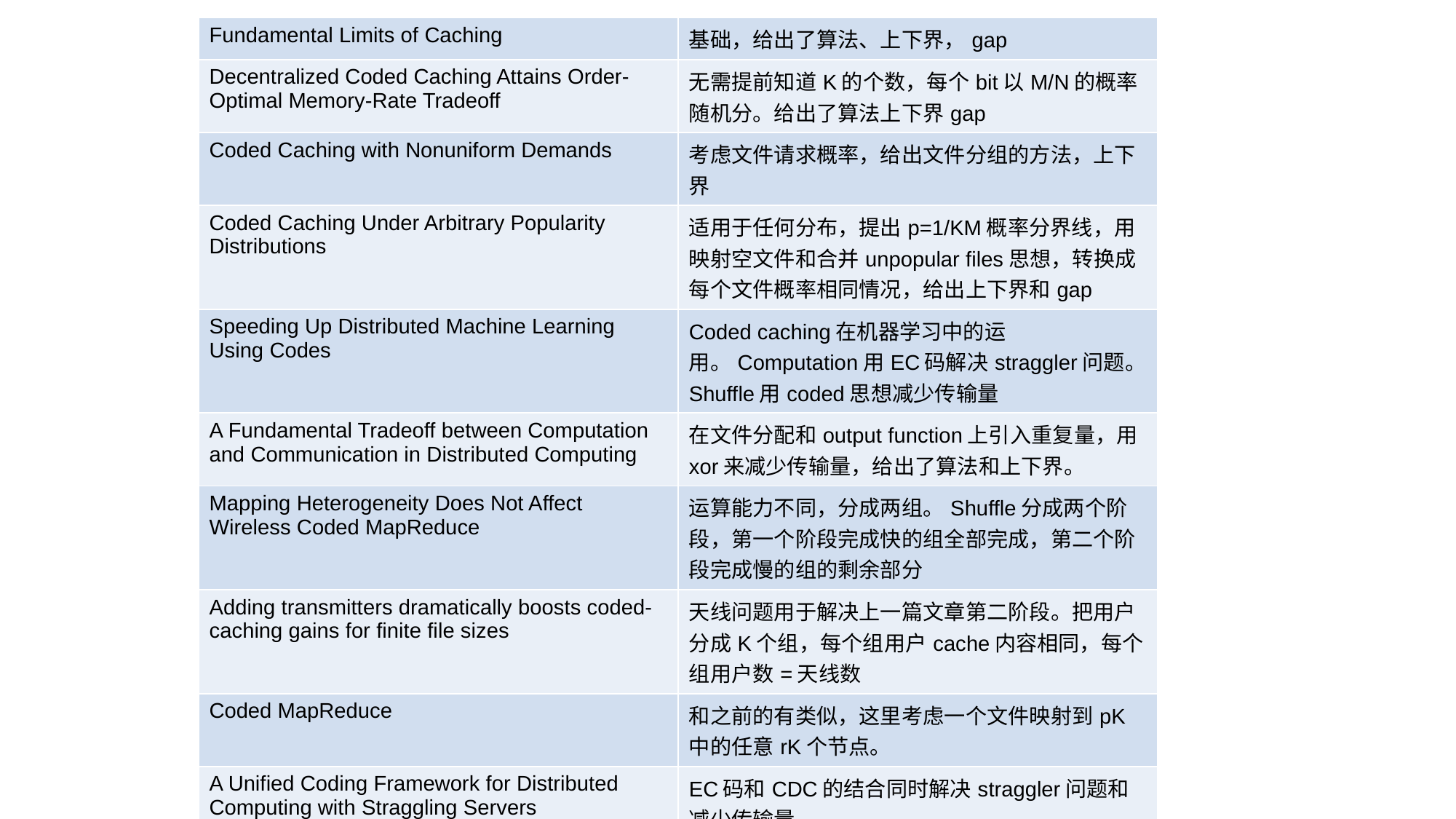

| Fundamental Limits of Caching | 基础，给出了算法、上下界，gap |
| --- | --- |
| Decentralized Coded Caching Attains Order-Optimal Memory-Rate Tradeoff | 无需提前知道K的个数，每个bit以M/N的概率随机分。给出了算法上下界gap |
| Coded Caching with Nonuniform Demands | 考虑文件请求概率，给出文件分组的方法，上下界 |
| Coded Caching Under Arbitrary Popularity Distributions | 适用于任何分布，提出p=1/KM概率分界线，用映射空文件和合并unpopular files思想，转换成每个文件概率相同情况，给出上下界和gap |
| Speeding Up Distributed Machine Learning Using Codes | Coded caching在机器学习中的运用。Computation用EC码解决straggler问题。Shuffle用coded思想减少传输量 |
| A Fundamental Tradeoff between Computation and Communication in Distributed Computing | 在文件分配和output function上引入重复量，用xor来减少传输量，给出了算法和上下界。 |
| Mapping Heterogeneity Does Not Affect Wireless Coded MapReduce | 运算能力不同，分成两组。Shuffle分成两个阶段，第一个阶段完成快的组全部完成，第二个阶段完成慢的组的剩余部分 |
| Adding transmitters dramatically boosts coded-caching gains for finite file sizes | 天线问题用于解决上一篇文章第二阶段。把用户分成K个组，每个组用户cache内容相同，每个组用户数=天线数 |
| Coded MapReduce | 和之前的有类似，这里考虑一个文件映射到pK中的任意rK个节点。 |
| A Unified Coding Framework for Distributed Computing with Straggling Servers | EC码和CDC的结合同时解决straggler问题和减少传输量 |
| Interplay of Cache Sizes and File Popularity in Coded Caching | 同时考虑不同文件概率和不同的cache size |